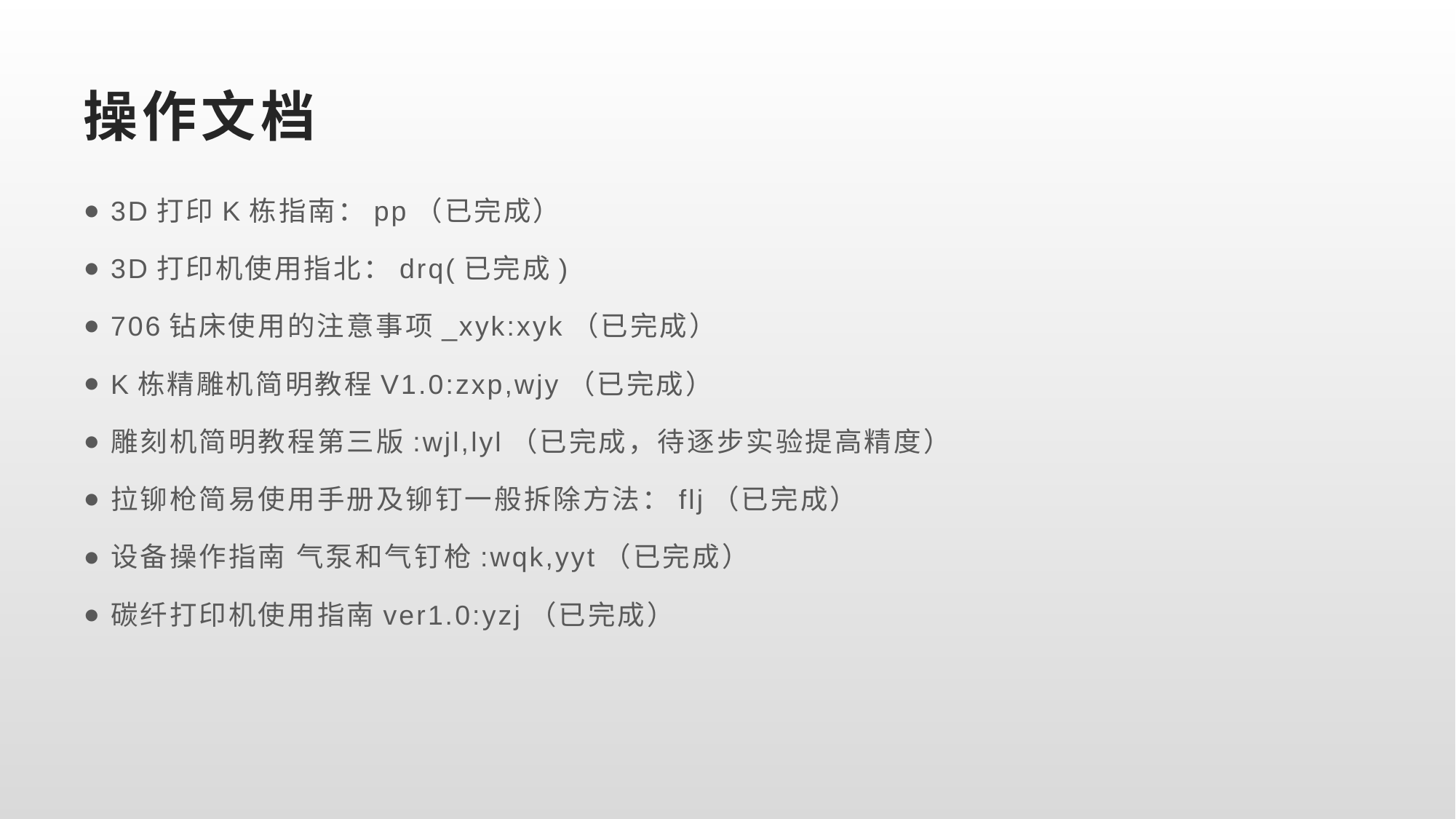

# 操作文档
3D打印K栋指南：pp（已完成）
3D打印机使用指北：drq(已完成)
706钻床使用的注意事项_xyk:xyk（已完成）
K栋精雕机简明教程V1.0:zxp,wjy（已完成）
雕刻机简明教程第三版:wjl,lyl（已完成，待逐步实验提高精度）
拉铆枪简易使用手册及铆钉一般拆除方法：flj（已完成）
设备操作指南 气泵和气钉枪:wqk,yyt（已完成）
碳纤打印机使用指南ver1.0:yzj（已完成）